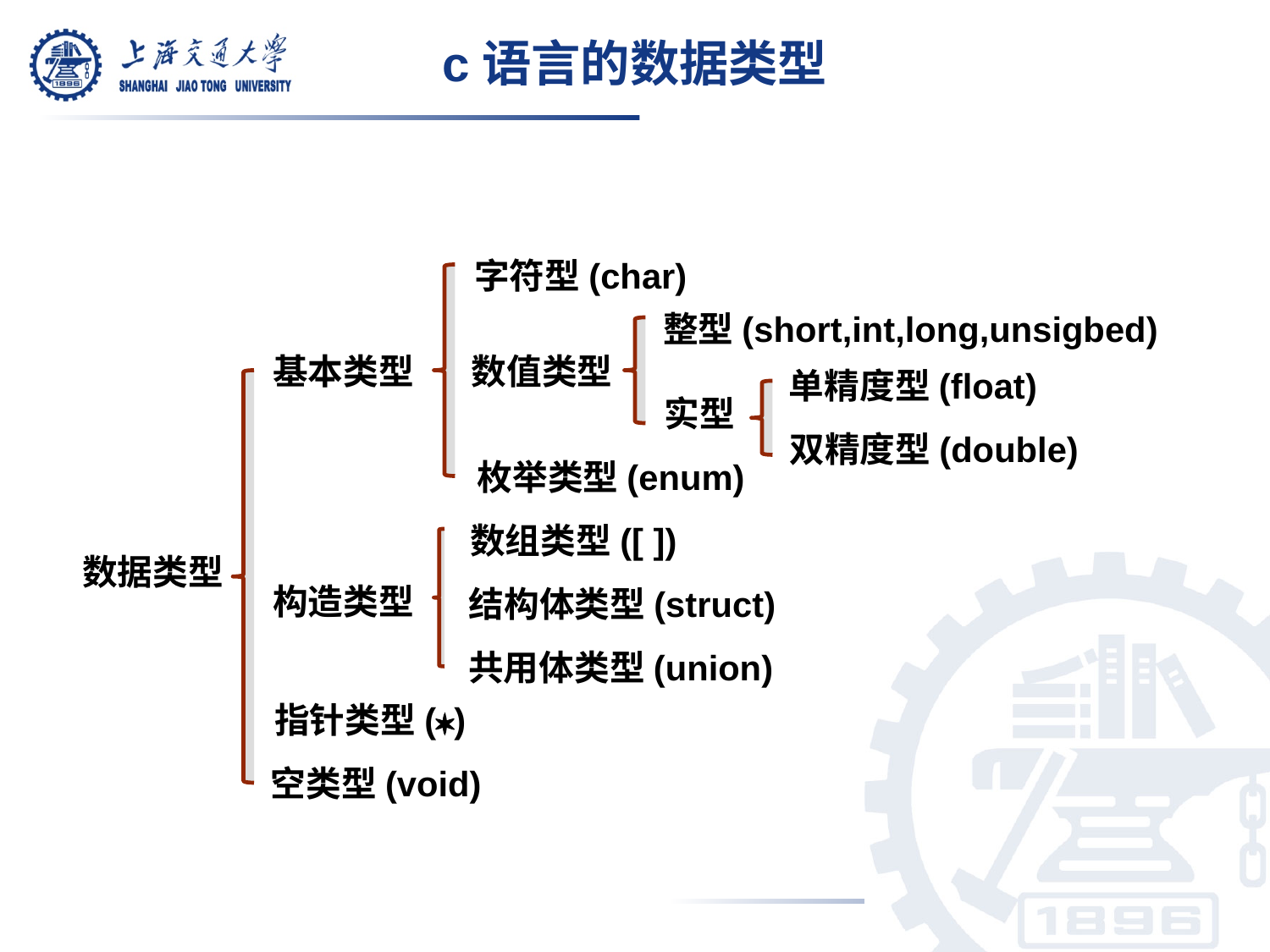

# c语言的数据类型
字符型(char)

整型(short,int,long,unsigbed)

基本类型
数值类型
单精度型(float)

实型
双精度型(double)
枚举类型(enum)
数组类型([ ])

数据类型
构造类型
结构体类型(struct)
共用体类型(union)
指针类型(∗)
空类型(void)